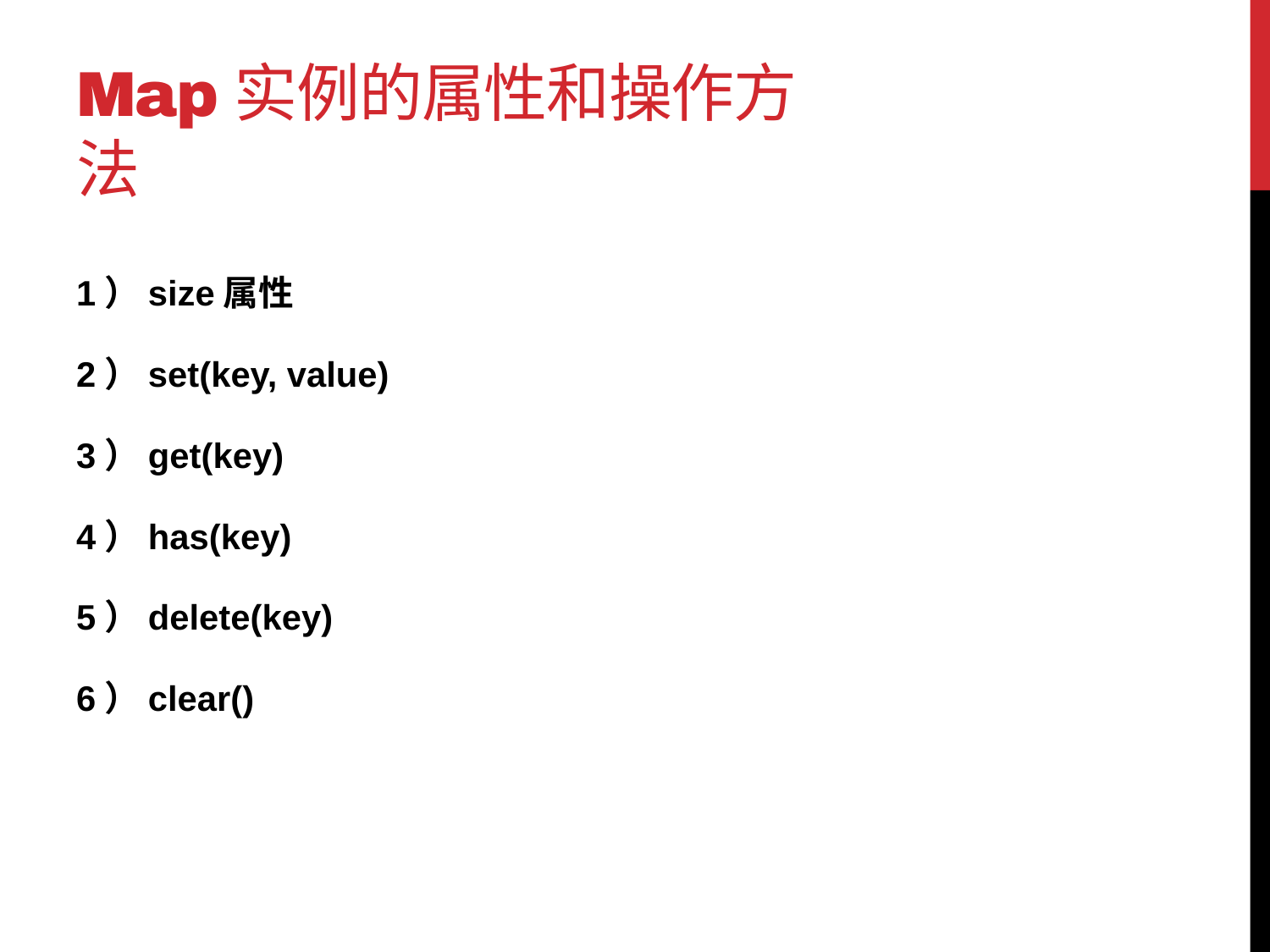

# Map实例的属性和操作方法
1）size属性
2）set(key, value)
3）get(key)
4）has(key)
5）delete(key)
6）clear()